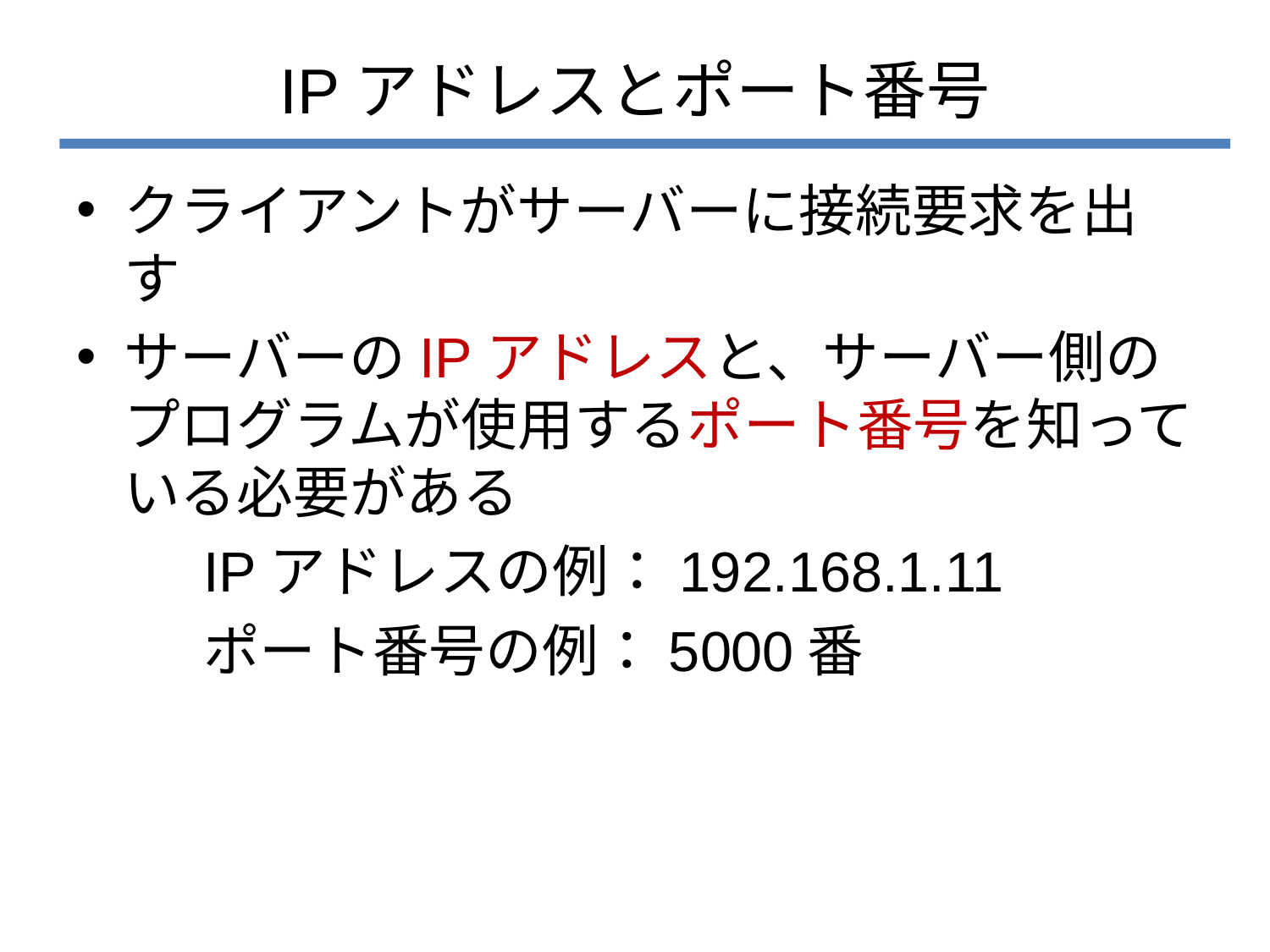

# IPアドレスとポート番号
クライアントがサーバーに接続要求を出す
サーバーのIPアドレスと、サーバー側のプログラムが使用するポート番号を知っている必要がある
	IPアドレスの例：192.168.1.11
	ポート番号の例：5000番